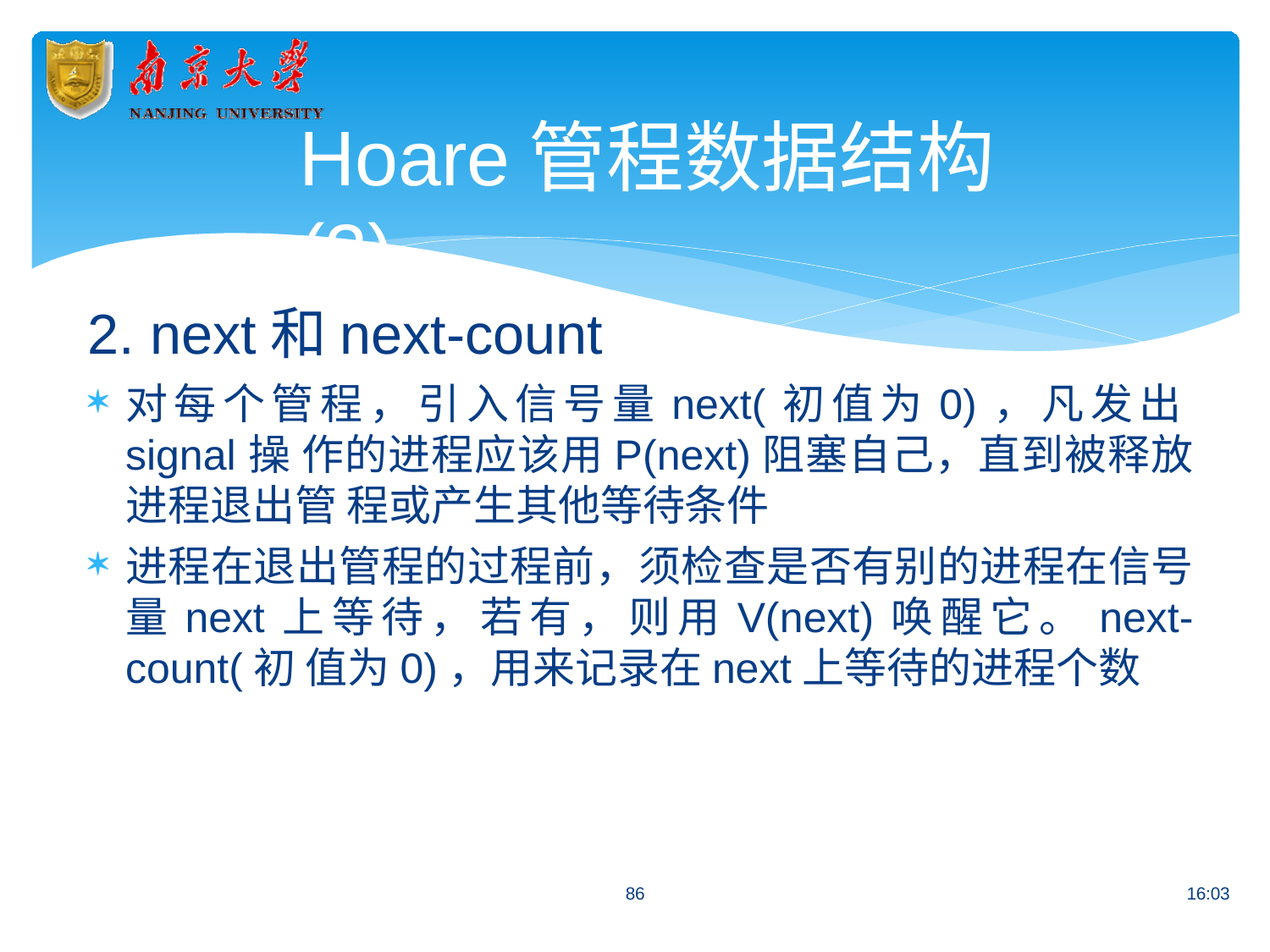

# Hoare管程数据结构(2)

2. next和next-count
对每个管程，引入信号量next(初值为0)，凡发出signal操 作的进程应该用P(next)阻塞自己，直到被释放进程退出管 程或产生其他等待条件
进程在退出管程的过程前，须检查是否有别的进程在信号 量next上等待，若有，则用V(next)唤醒它。next-count(初 值为0)，用来记录在next上等待的进程个数
86
16:03